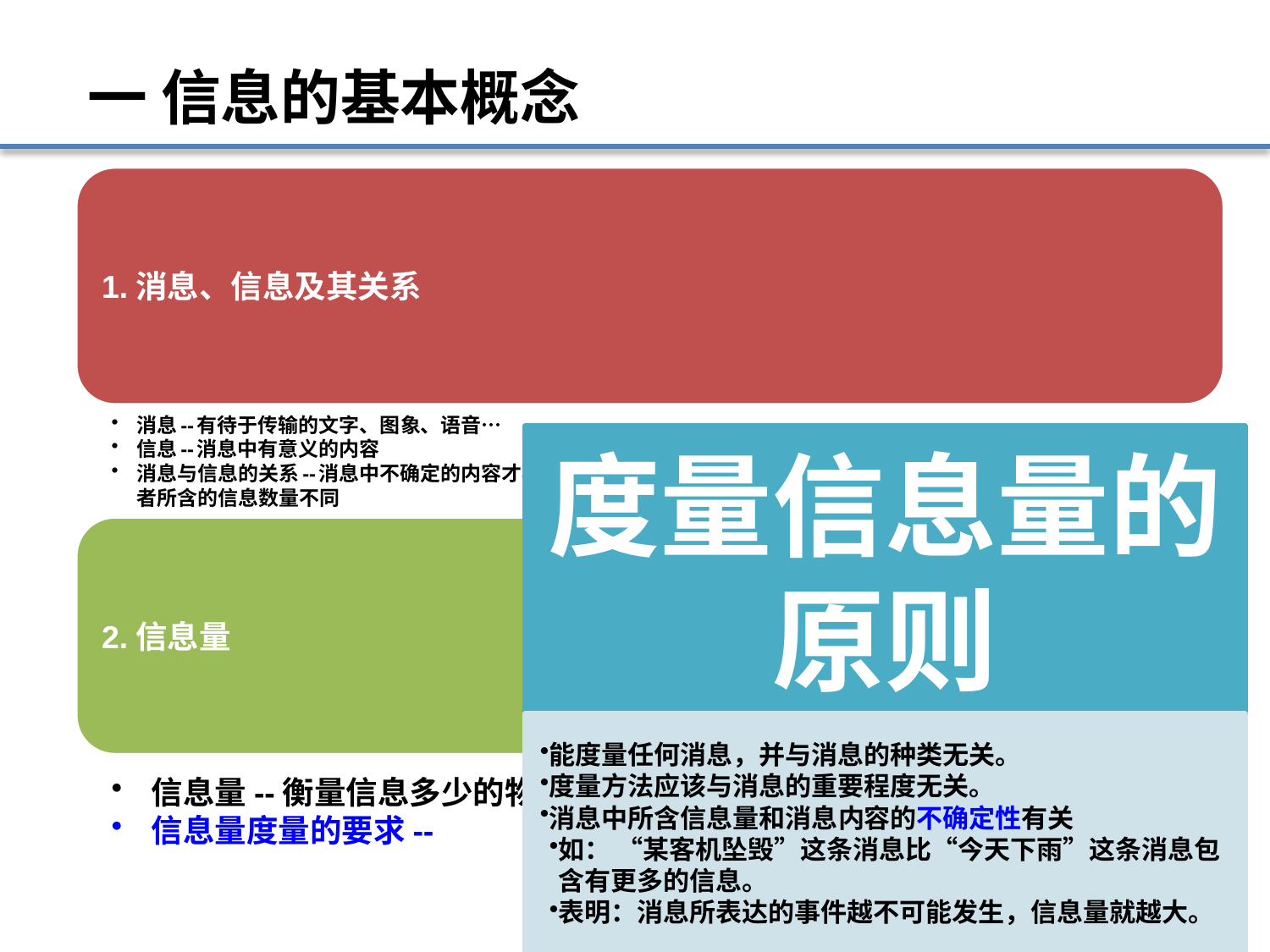

# 一 信息的基本概念
1.消息、信息及其关系
消息--有待于传输的文字、图象、语音…
信息--消息中有意义的内容
消息与信息的关系--消息中不确定的内容才构成信息，不同形式的消息可以包含相同的信息，相同的信息对不同的接受者所含的信息数量不同
2.信息量
信息量--衡量信息多少的物理量
信息量度量的要求--
度量信息量的原则
能度量任何消息，并与消息的种类无关。
度量方法应该与消息的重要程度无关。
消息中所含信息量和消息内容的不确定性有关
如： “某客机坠毁”这条消息比“今天下雨”这条消息包含有更多的信息。
表明：消息所表达的事件越不可能发生，信息量就越大。
51